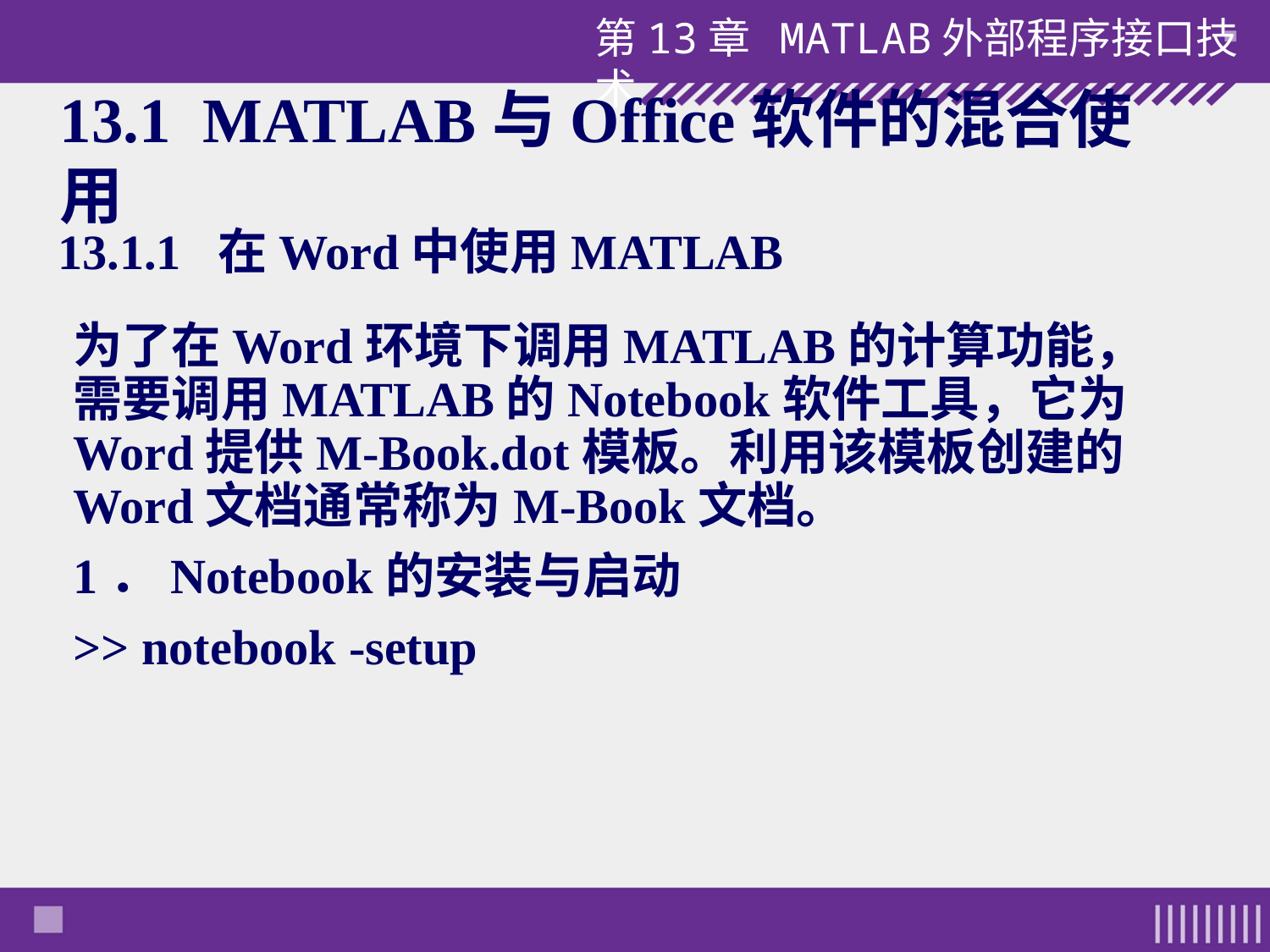

# 13.1  MATLAB与Office软件的混合使用
13.1.1  在Word中使用MATLAB
为了在Word环境下调用MATLAB的计算功能，需要调用MATLAB的Notebook软件工具，它为Word提供M-Book.dot模板。利用该模板创建的Word文档通常称为M-Book文档。
1．Notebook的安装与启动
>> notebook -setup